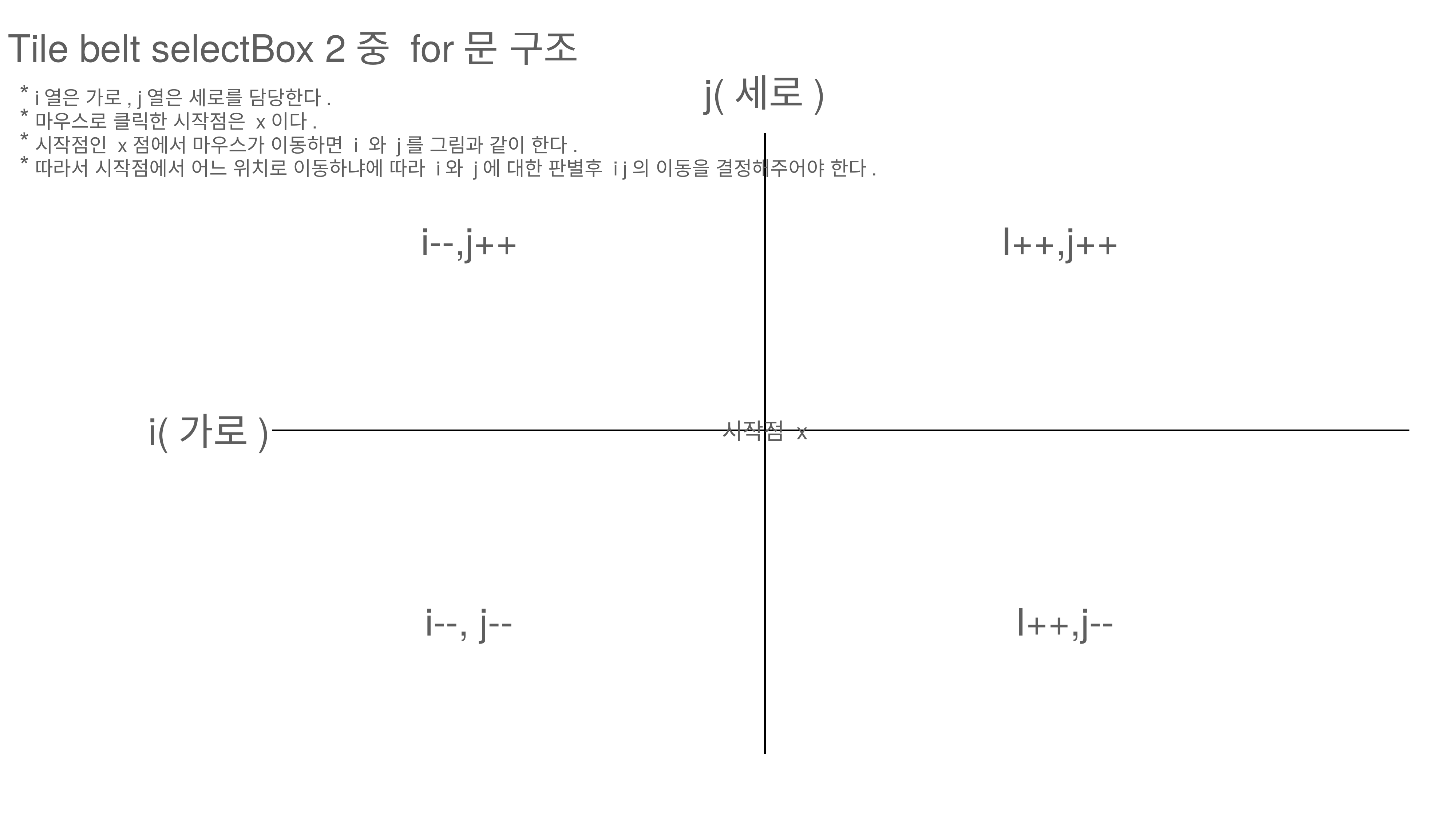

Tile belt selectBox 2중 for문 구조
j(세로)
i열은 가로, j열은 세로를 담당한다.
마우스로 클릭한 시작점은 x이다.
시작점인 x점에서 마우스가 이동하면 i 와 j를 그림과 같이 한다.
따라서 시작점에서 어느 위치로 이동하냐에 따라 i와 j에 대한 판별후 i j의 이동을 결정해주어야 한다.

I++,j++
i--,j++
i(가로)
시작점 x

i--, j--
 I++,j--